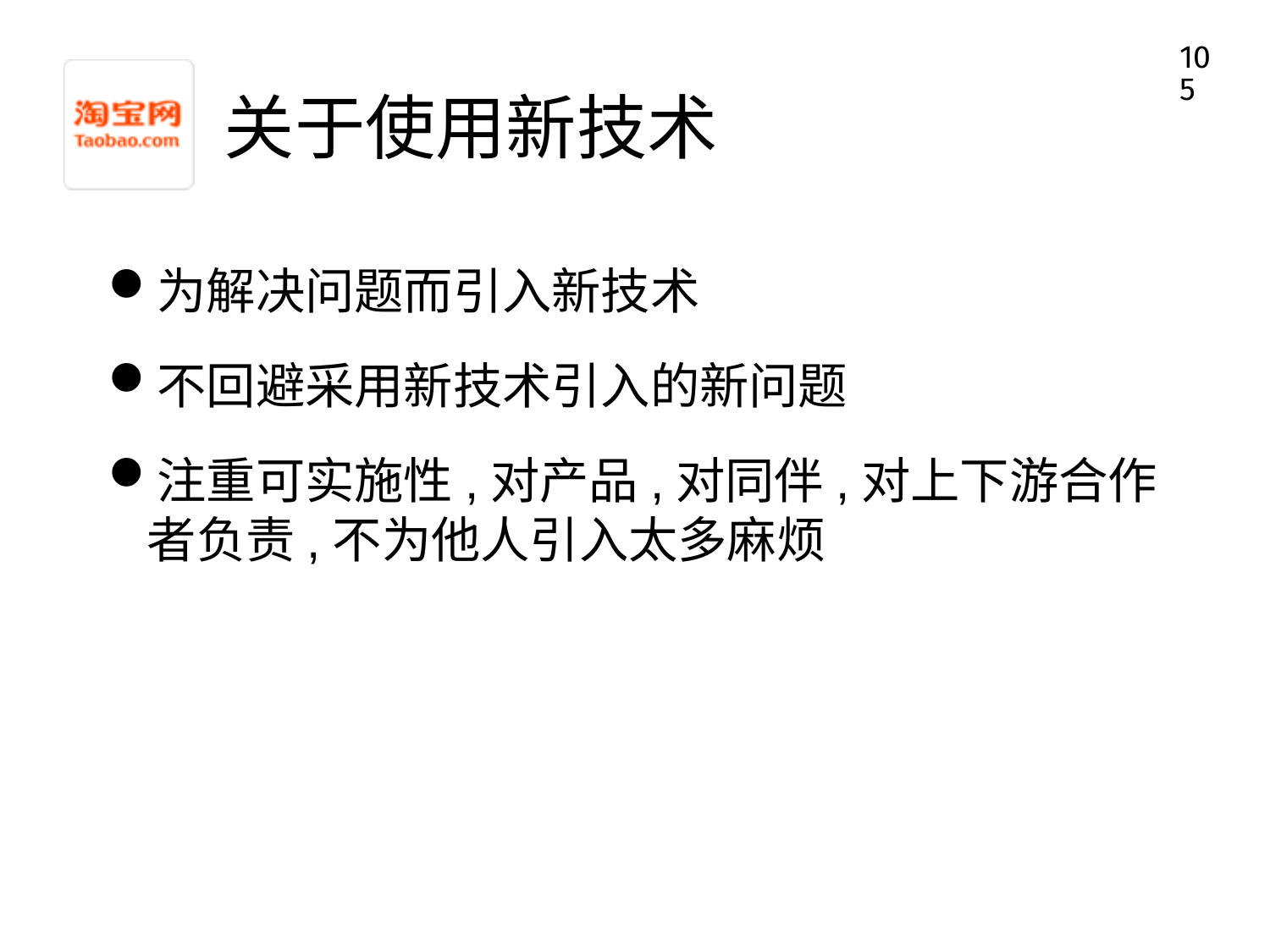

105
# 关于使用新技术
为解决问题而引入新技术
不回避采用新技术引入的新问题
注重可实施性,对产品,对同伴,对上下游合作者负责,不为他人引入太多麻烦